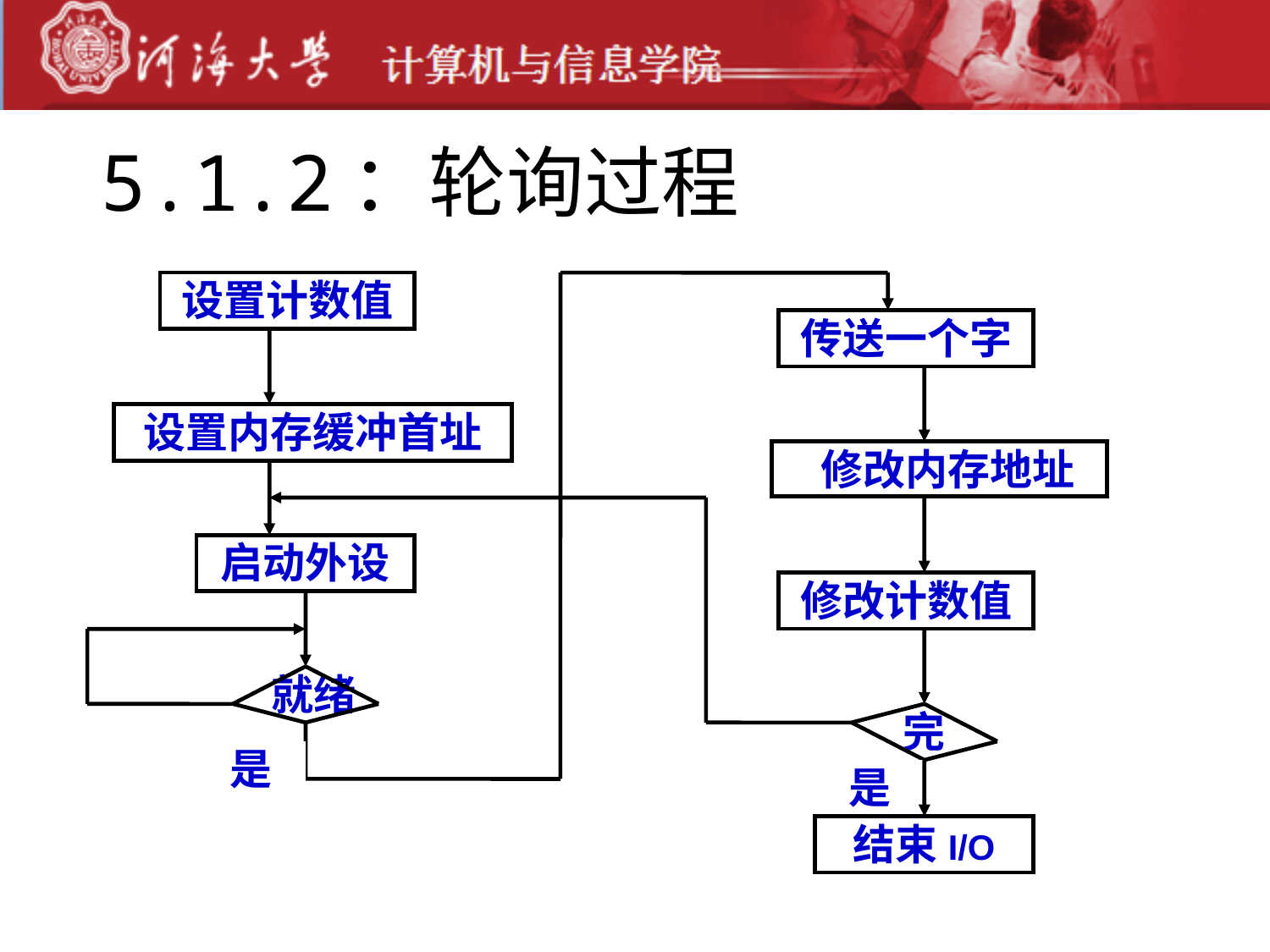

# 5.1.2：轮询过程
设置计数值

传送一个字

设置内存缓冲首址
 修改内存地址

启动外设
修改计数值

 就绪

  完

是

是

结束I/O